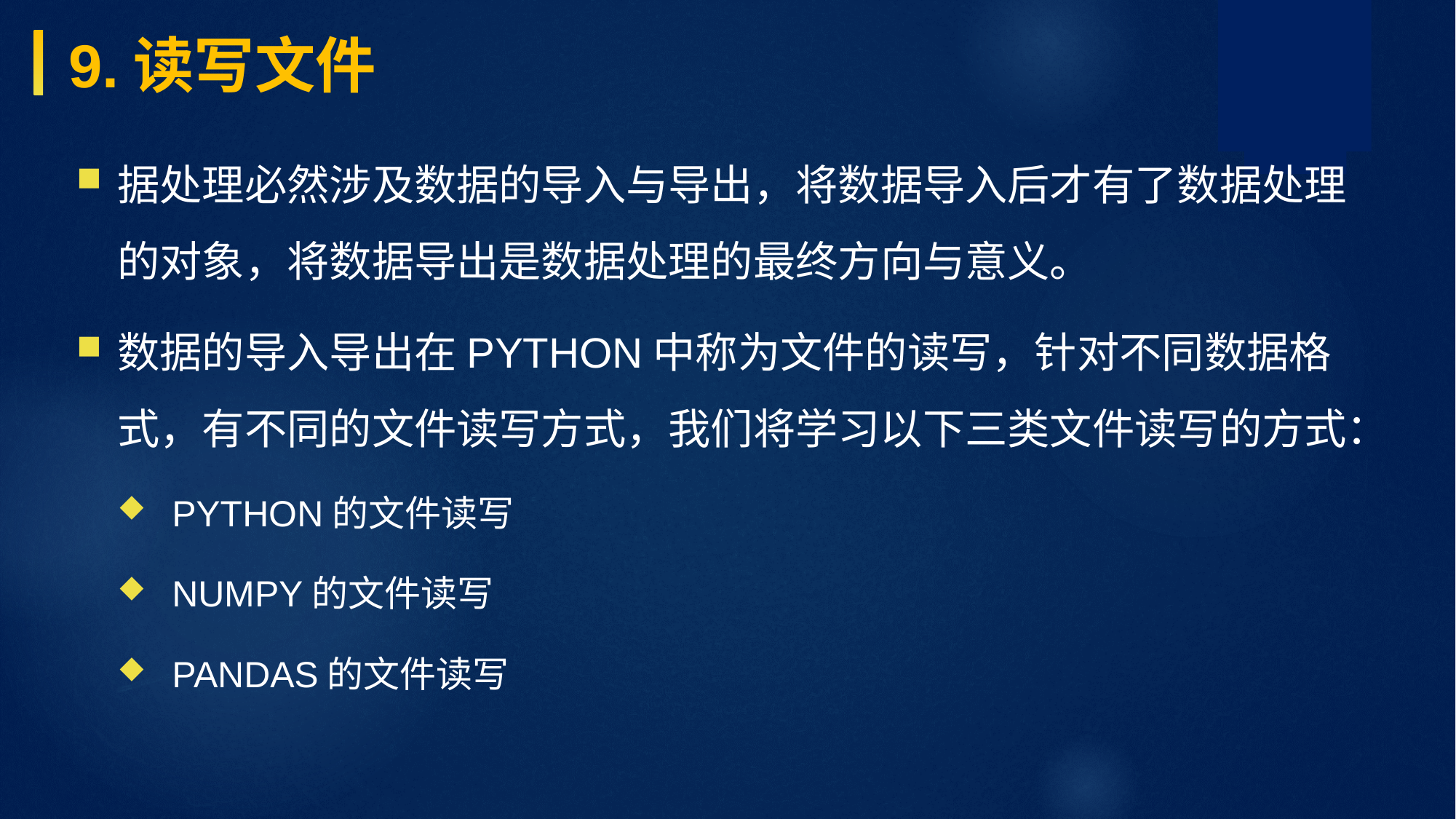

9.读写文件
据处理必然涉及数据的导入与导出，将数据导入后才有了数据处理的对象，将数据导出是数据处理的最终方向与意义。
数据的导入导出在Python中称为文件的读写，针对不同数据格式，有不同的文件读写方式，我们将学习以下三类文件读写的方式：
Python的文件读写
NumPy的文件读写
Pandas的文件读写